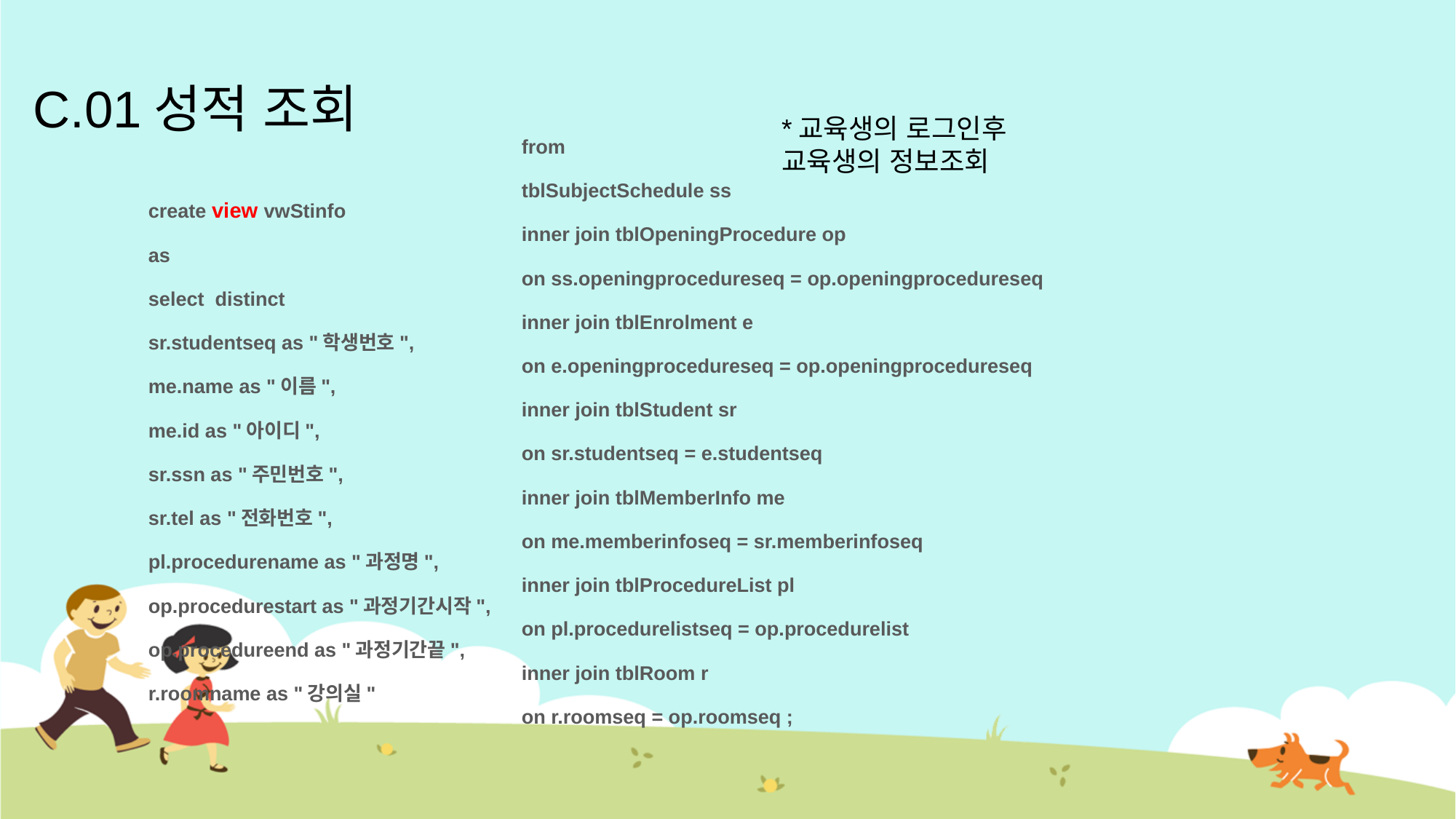

# C.01성적 조회
*교육생의 로그인후  교육생의 정보조회
from
tblSubjectSchedule ss
inner join tblOpeningProcedure op
on ss.openingprocedureseq = op.openingprocedureseq
inner join tblEnrolment e
on e.openingprocedureseq = op.openingprocedureseq
inner join tblStudent sr
on sr.studentseq = e.studentseq
inner join tblMemberInfo me
on me.memberinfoseq = sr.memberinfoseq
inner join tblProcedureList pl
on pl.procedurelistseq = op.procedurelist
inner join tblRoom r
on r.roomseq = op.roomseq ;
create view vwStinfo
as
select  distinct
sr.studentseq as "학생번호",
me.name as "이름",
me.id as "아이디",
sr.ssn as "주민번호",
sr.tel as "전화번호",
pl.procedurename as "과정명",
op.procedurestart as "과정기간시작",
op.procedureend as "과정기간끝",
r.roomname as "강의실"